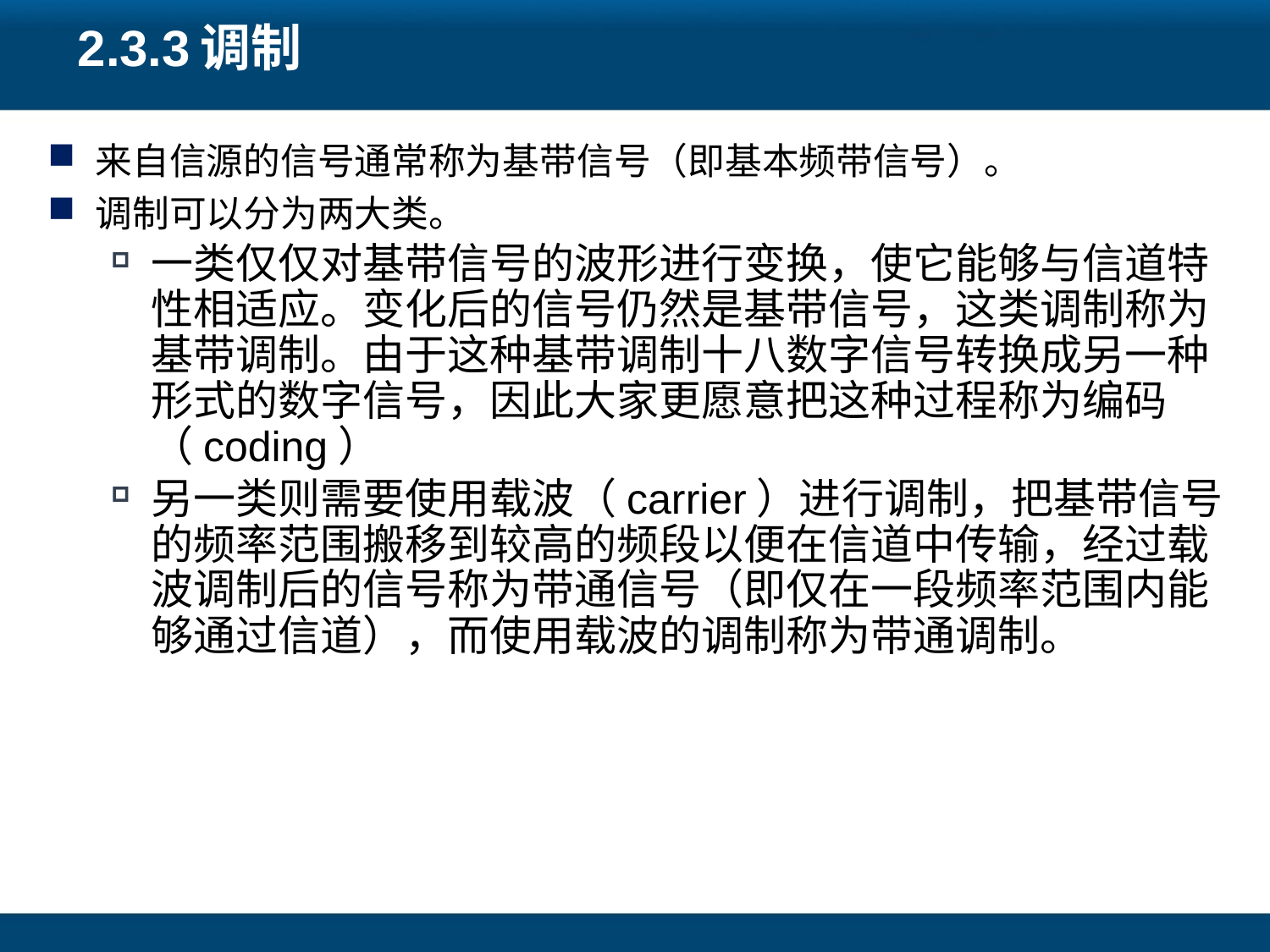

# 2.3.3调制
来自信源的信号通常称为基带信号（即基本频带信号）。
调制可以分为两大类。
一类仅仅对基带信号的波形进行变换，使它能够与信道特性相适应。变化后的信号仍然是基带信号，这类调制称为基带调制。由于这种基带调制十八数字信号转换成另一种形式的数字信号，因此大家更愿意把这种过程称为编码（coding）
另一类则需要使用载波（carrier）进行调制，把基带信号的频率范围搬移到较高的频段以便在信道中传输，经过载波调制后的信号称为带通信号（即仅在一段频率范围内能够通过信道），而使用载波的调制称为带通调制。